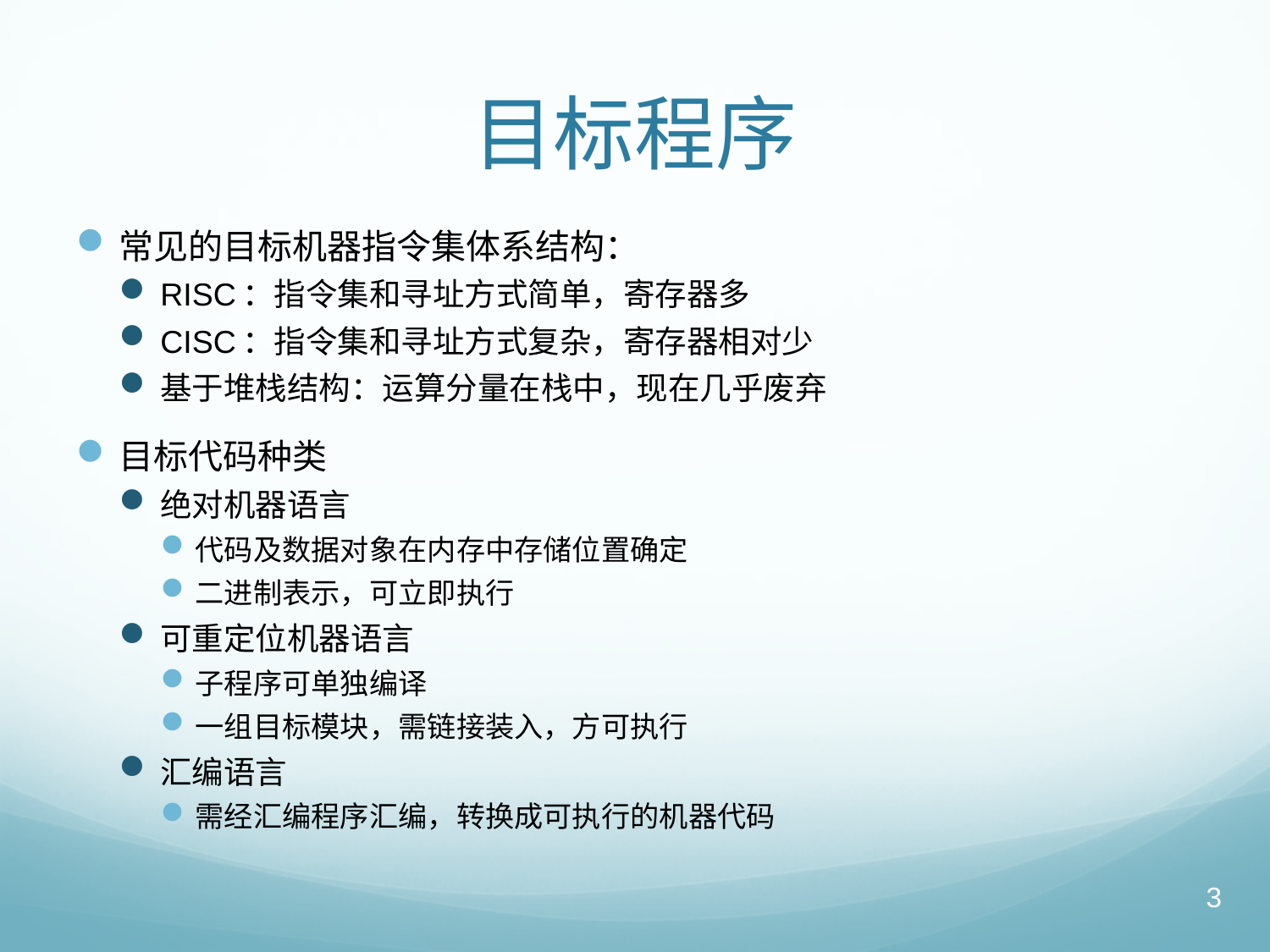

# 目标程序
常见的目标机器指令集体系结构：
RISC：指令集和寻址方式简单，寄存器多
CISC：指令集和寻址方式复杂，寄存器相对少
基于堆栈结构：运算分量在栈中，现在几乎废弃
目标代码种类
绝对机器语言
代码及数据对象在内存中存储位置确定
二进制表示，可立即执行
可重定位机器语言
子程序可单独编译
一组目标模块，需链接装入，方可执行
汇编语言
需经汇编程序汇编，转换成可执行的机器代码
3